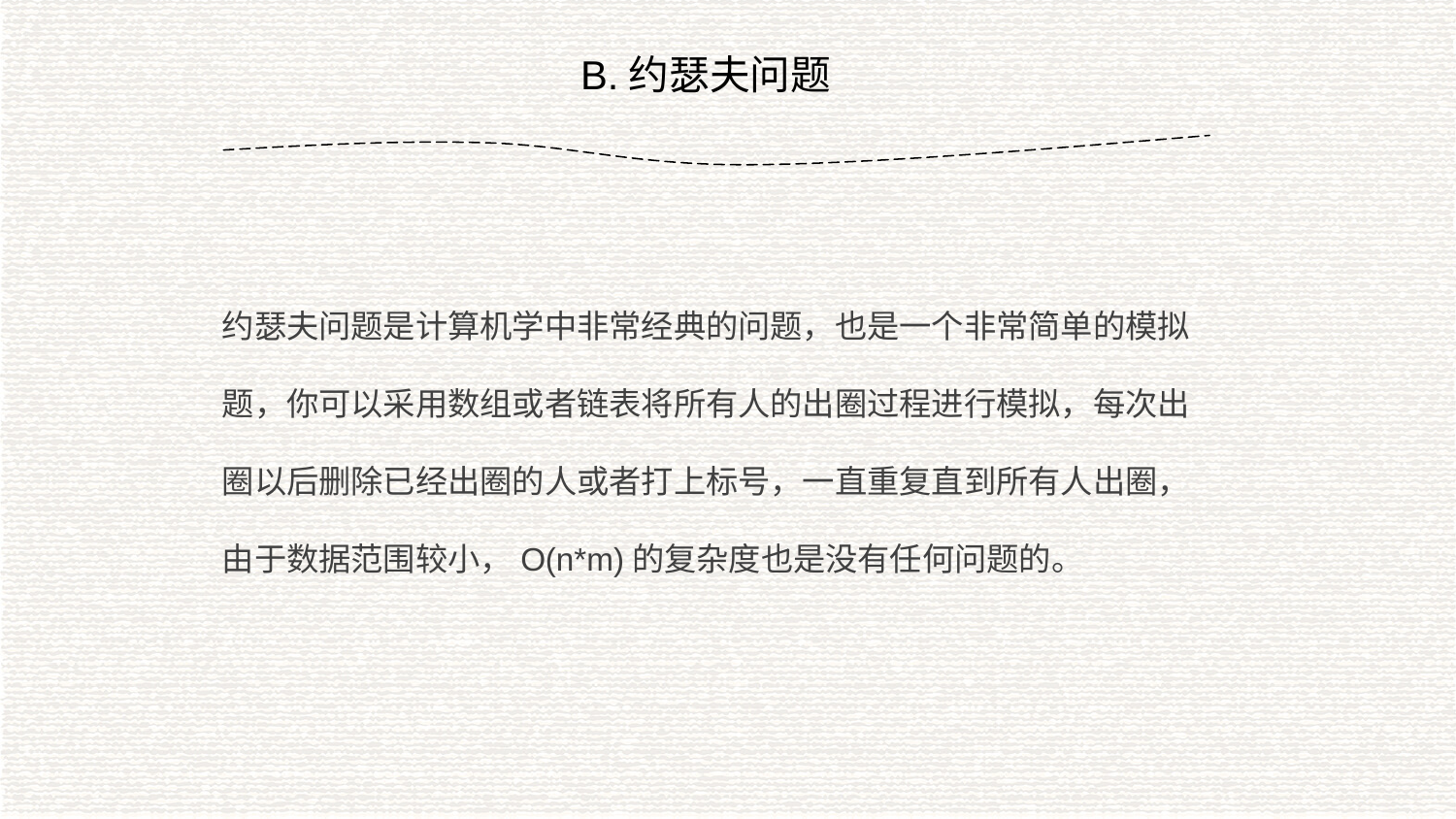

B.约瑟夫问题

约瑟夫问题是计算机学中非常经典的问题，也是一个非常简单的模拟题，你可以采用数组或者链表将所有人的出圈过程进行模拟，每次出圈以后删除已经出圈的人或者打上标号，一直重复直到所有人出圈，由于数据范围较小，O(n*m)的复杂度也是没有任何问题的。